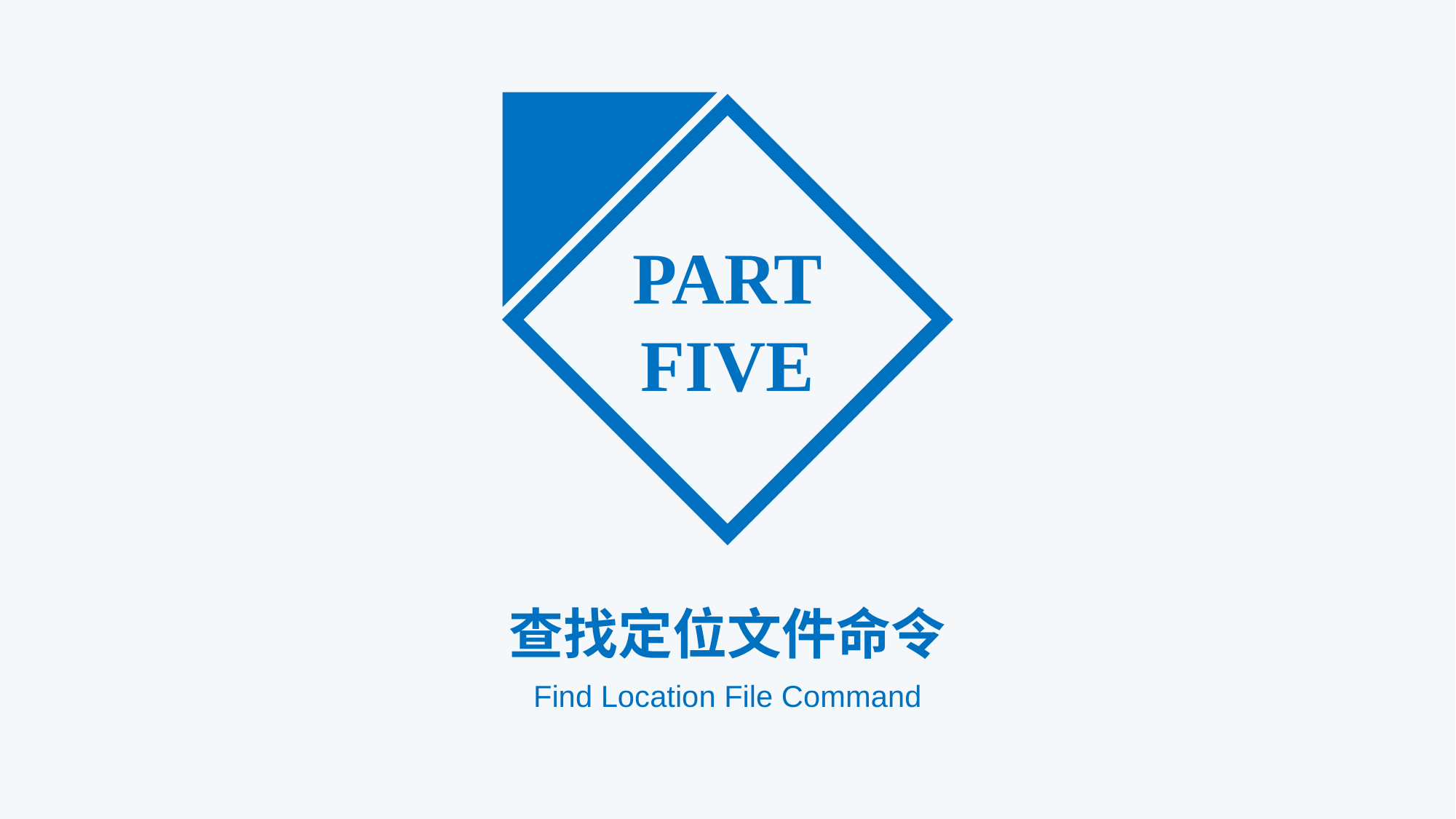

PART
FIVE
查找定位文件命令
Find Location File Command